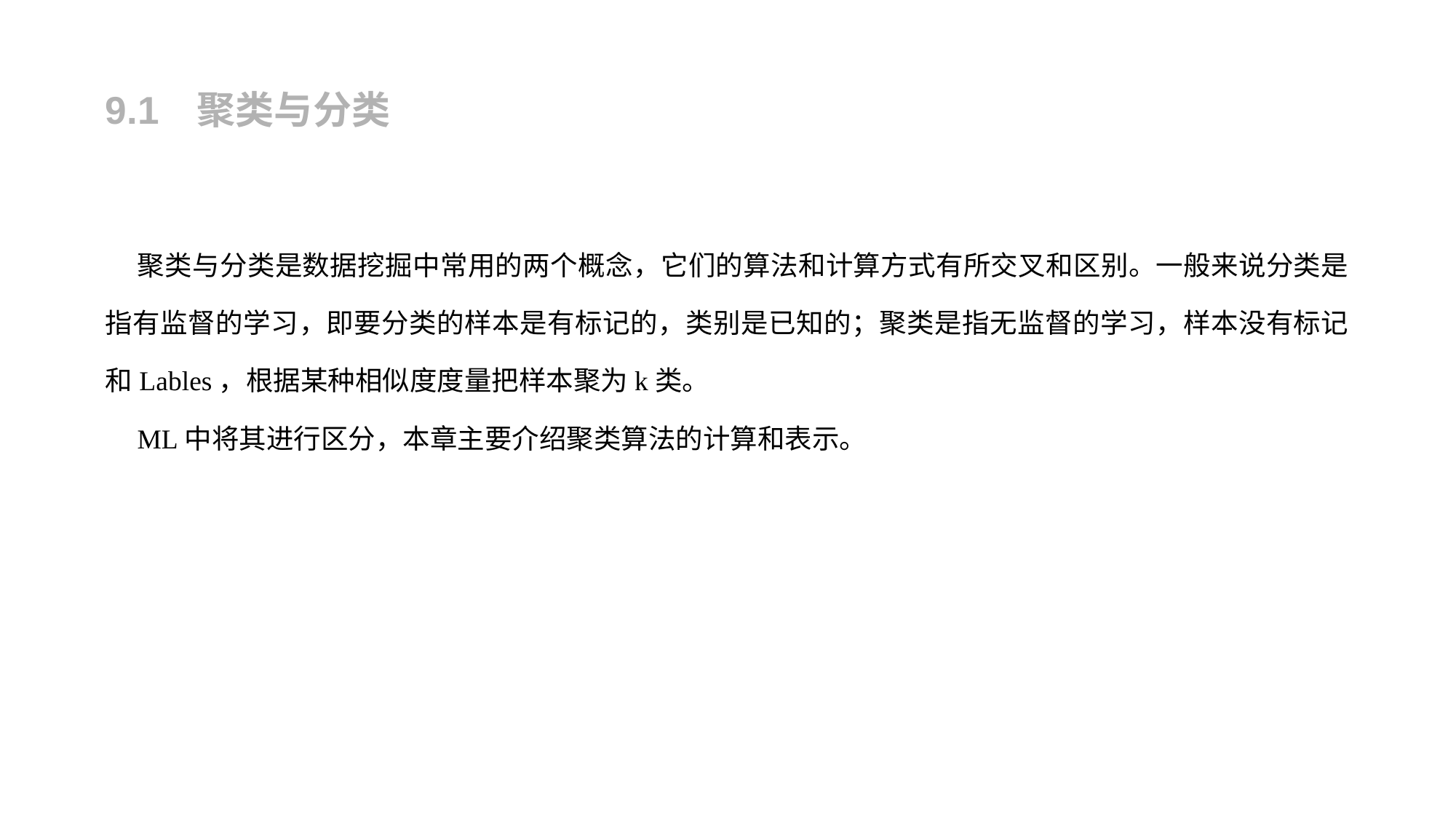

# 9.1  聚类与分类
聚类与分类是数据挖掘中常用的两个概念，它们的算法和计算方式有所交叉和区别。一般来说分类是指有监督的学习，即要分类的样本是有标记的，类别是已知的；聚类是指无监督的学习，样本没有标记和Lables，根据某种相似度度量把样本聚为k类。
ML中将其进行区分，本章主要介绍聚类算法的计算和表示。